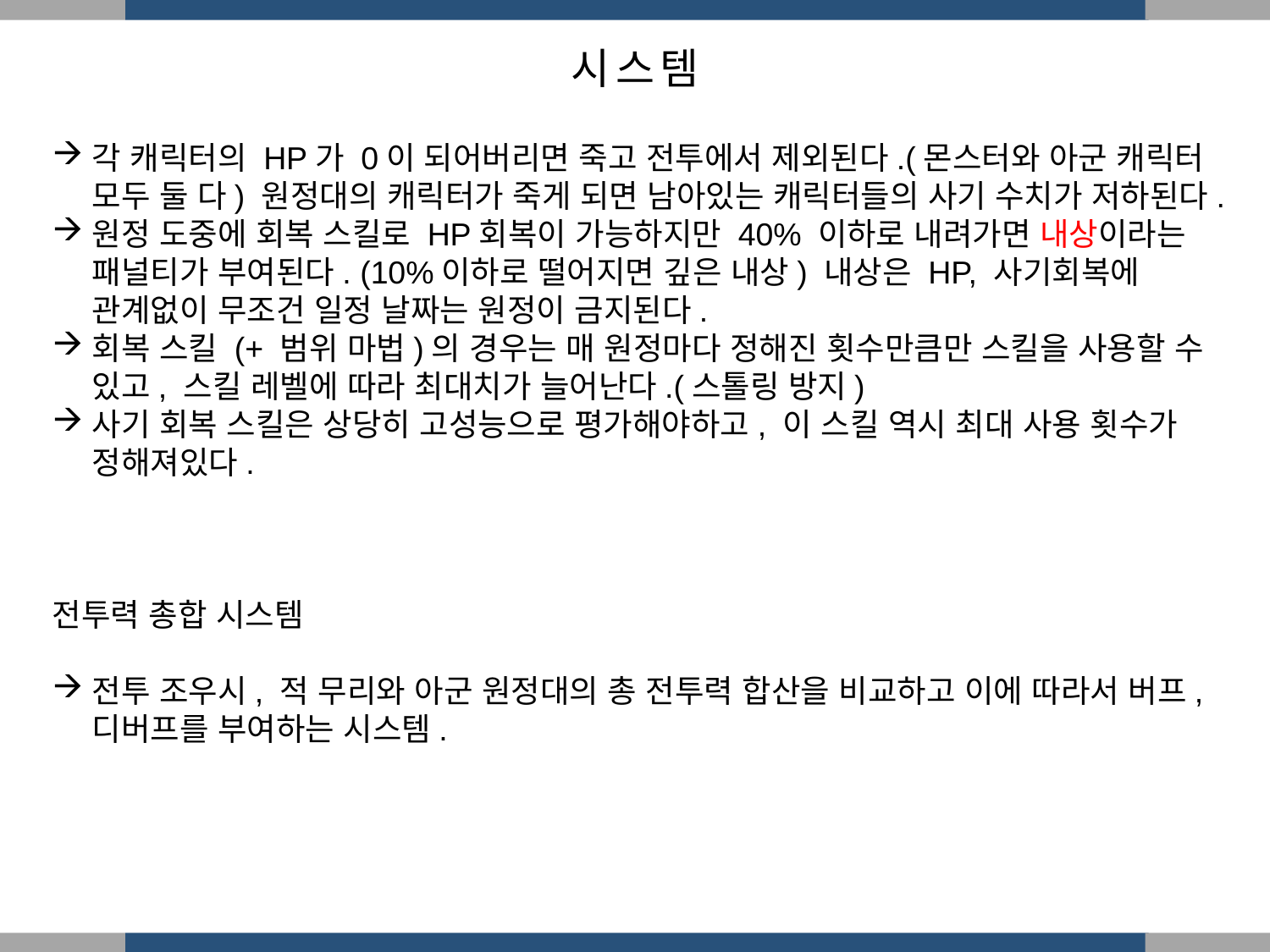

시스템
각 캐릭터의 HP가 0이 되어버리면 죽고 전투에서 제외된다.(몬스터와 아군 캐릭터 모두 둘 다) 원정대의 캐릭터가 죽게 되면 남아있는 캐릭터들의 사기 수치가 저하된다.
원정 도중에 회복 스킬로 HP회복이 가능하지만 40% 이하로 내려가면 내상이라는 패널티가 부여된다. (10%이하로 떨어지면 깊은 내상) 내상은 HP, 사기회복에 관계없이 무조건 일정 날짜는 원정이 금지된다.
회복 스킬 (+ 범위 마법)의 경우는 매 원정마다 정해진 횟수만큼만 스킬을 사용할 수 있고, 스킬 레벨에 따라 최대치가 늘어난다.(스톨링 방지)
사기 회복 스킬은 상당히 고성능으로 평가해야하고, 이 스킬 역시 최대 사용 횟수가 정해져있다.

전투력 총합 시스템

전투 조우시, 적 무리와 아군 원정대의 총 전투력 합산을 비교하고 이에 따라서 버프, 디버프를 부여하는 시스템.